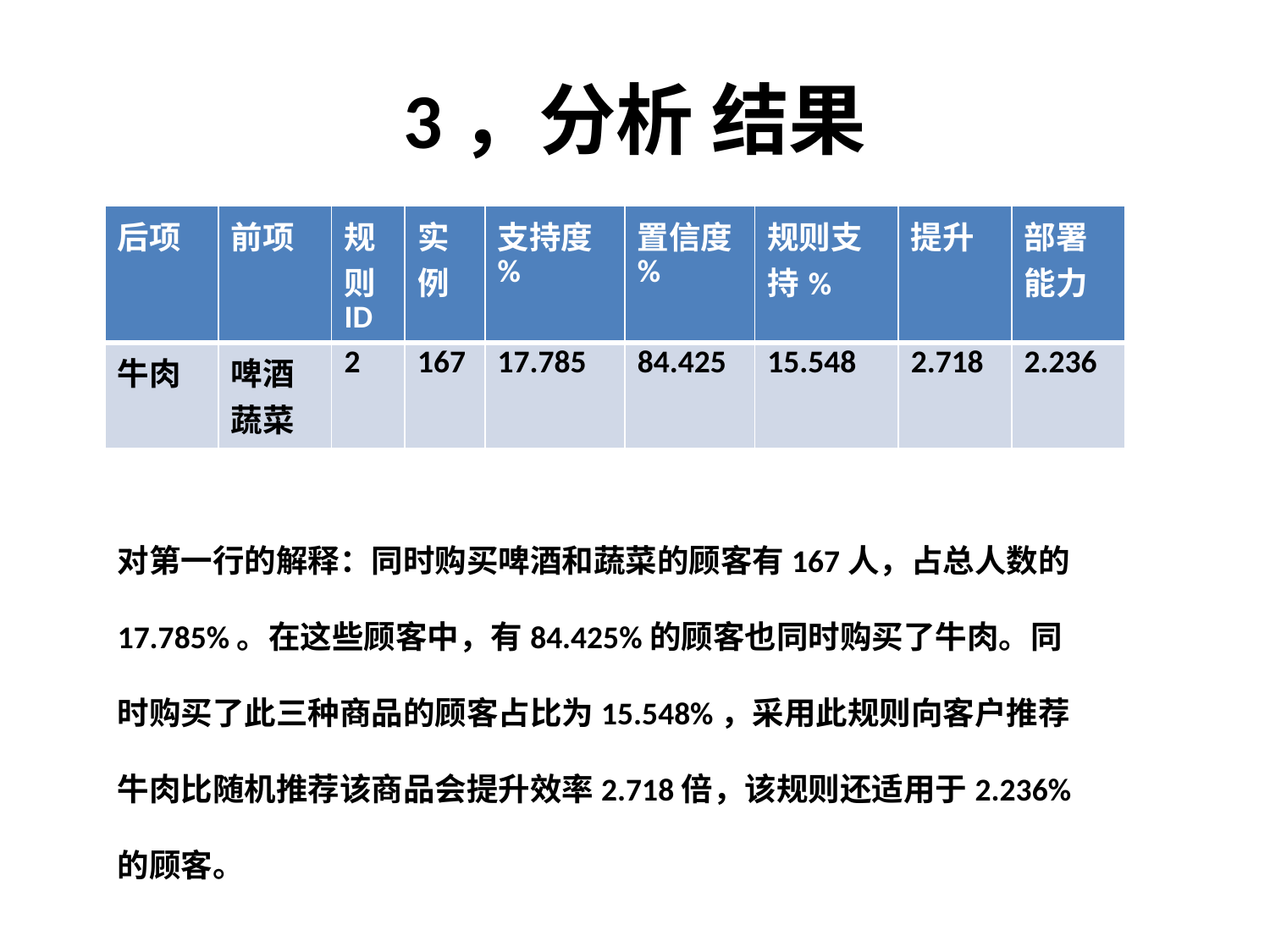

# 3，分析 结果
| 后项 | 前项 | 规则ID | 实例 | 支持度% | 置信度% | 规则支持% | 提升 | 部署能力 |
| --- | --- | --- | --- | --- | --- | --- | --- | --- |
| 牛肉 | 啤酒 蔬菜 | 2 | 167 | 17.785 | 84.425 | 15.548 | 2.718 | 2.236 |
对第一行的解释：同时购买啤酒和蔬菜的顾客有167人，占总人数的17.785%。在这些顾客中，有84.425%的顾客也同时购买了牛肉。同时购买了此三种商品的顾客占比为15.548%，采用此规则向客户推荐牛肉比随机推荐该商品会提升效率2.718倍，该规则还适用于2.236%的顾客。